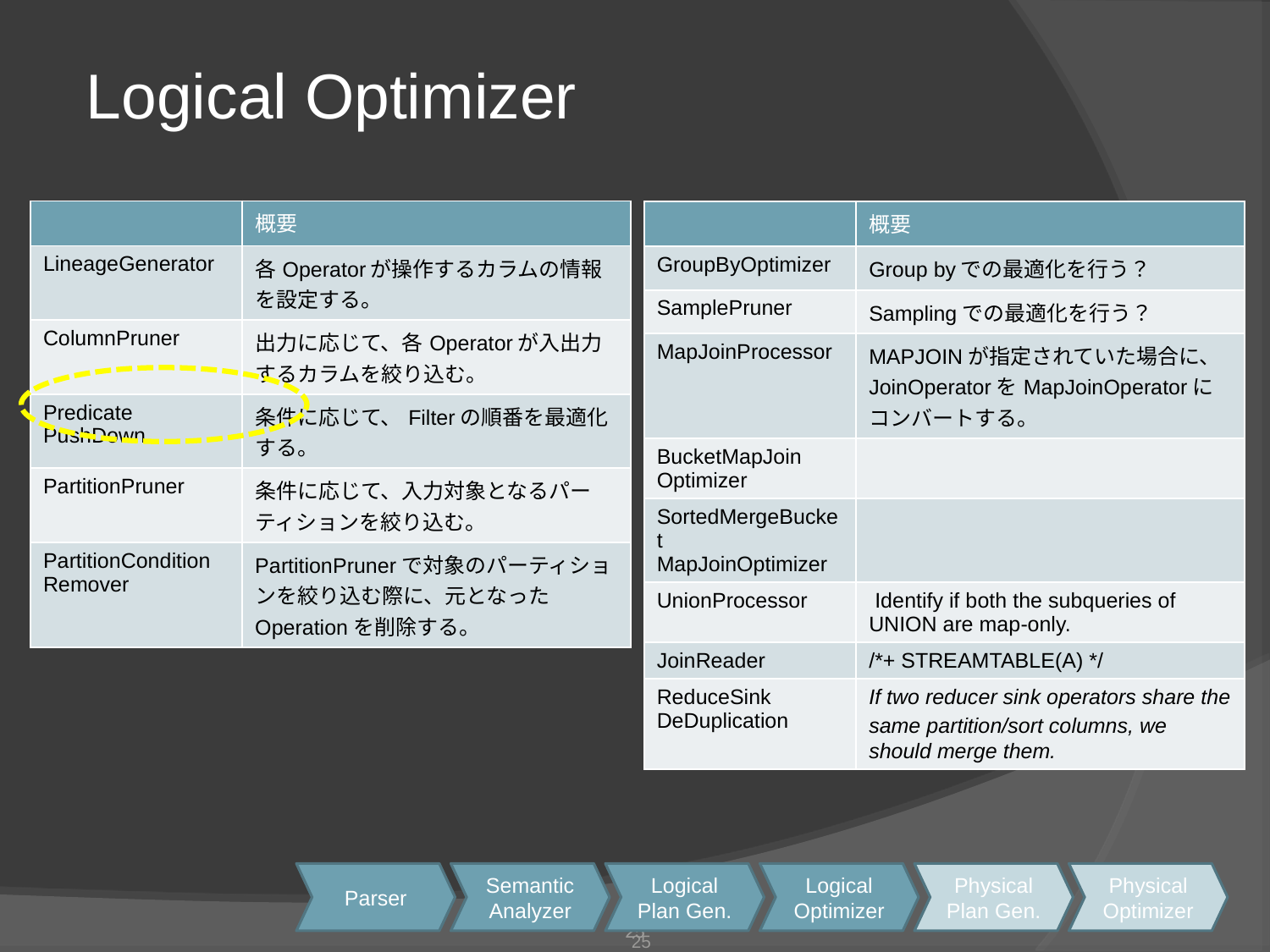

# Logical Optimizer

|  | 概要 |
| --- | --- |
| LineageGenerator | 各Operatorが操作するカラムの情報を設定する。 |
| ColumnPruner | 出力に応じて、各Operatorが入出力するカラムを絞り込む。 |
| Predicate PushDown | 条件に応じて、Filterの順番を最適化する。 |
| PartitionPruner | 条件に応じて、入力対象となるパーティションを絞り込む。 |
| PartitionCondition Remover | PartitionPrunerで対象のパーティションを絞り込む際に、元となったOperationを削除する。 |
|  | 概要 |
| --- | --- |
| GroupByOptimizer | Group byでの最適化を行う？ |
| SamplePruner | Samplingでの最適化を行う？ |
| MapJoinProcessor | MAPJOINが指定されていた場合に、JoinOperatorをMapJoinOperatorにコンバートする。 |
| BucketMapJoin Optimizer |  |
| SortedMergeBucket MapJoinOptimizer |  |
| UnionProcessor | Identify if both the subqueries of UNION are map-only. |
| JoinReader | /\*+ STREAMTABLE(A) \*/ |
| ReduceSink DeDuplication | If two reducer sink operators share the same partition/sort columns, we　should merge them. |

Parser
Semantic
Analyzer
Logical
Plan Gen.
Logical
Optimizer
Physical
Plan Gen.
Physical
Optimizer
25
25
25